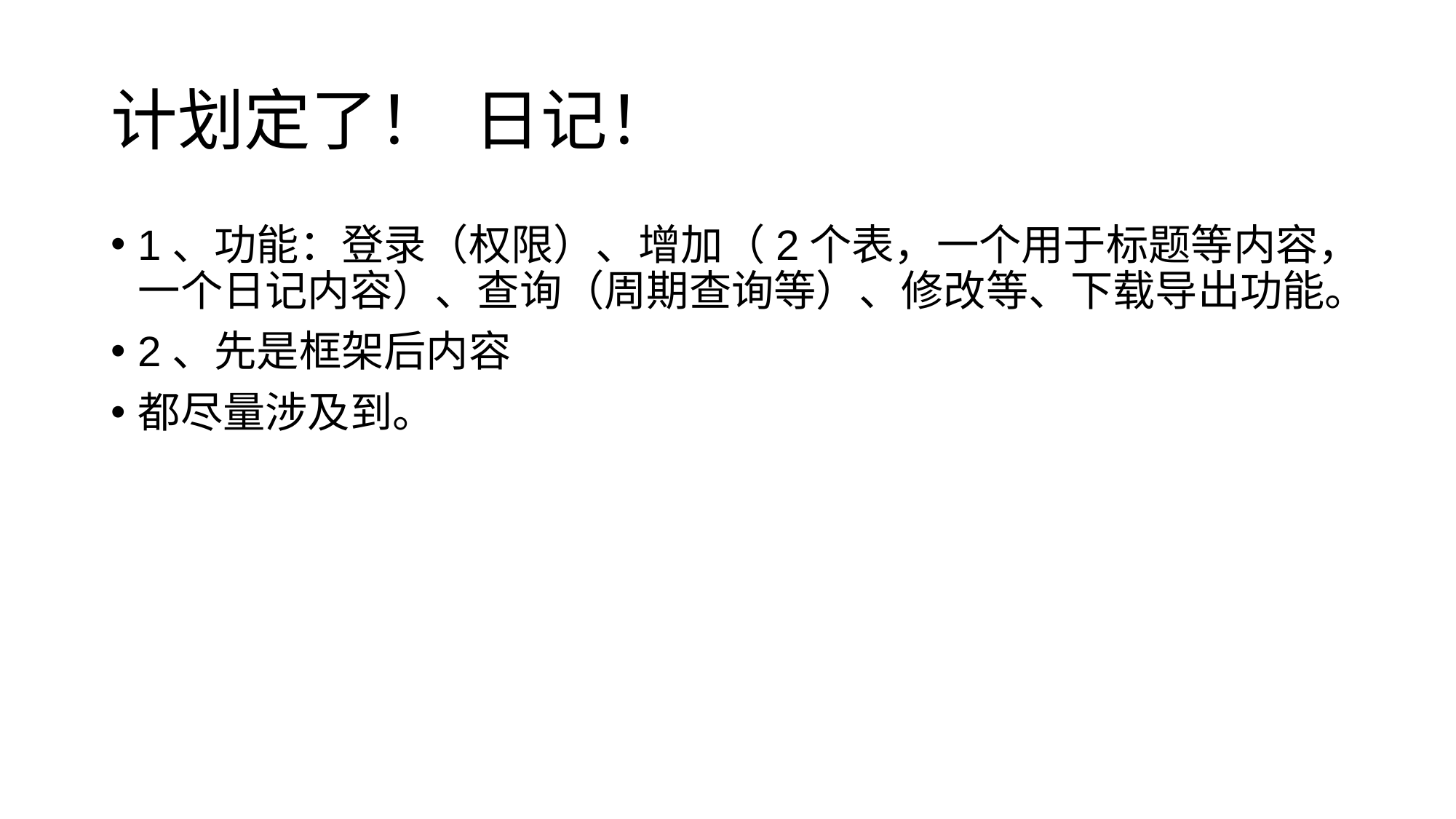

# 计划定了！  日记！
1、功能：登录（权限）、增加（2个表，一个用于标题等内容，一个日记内容）、查询（周期查询等）、修改等、下载导出功能。
2、先是框架后内容
都尽量涉及到。